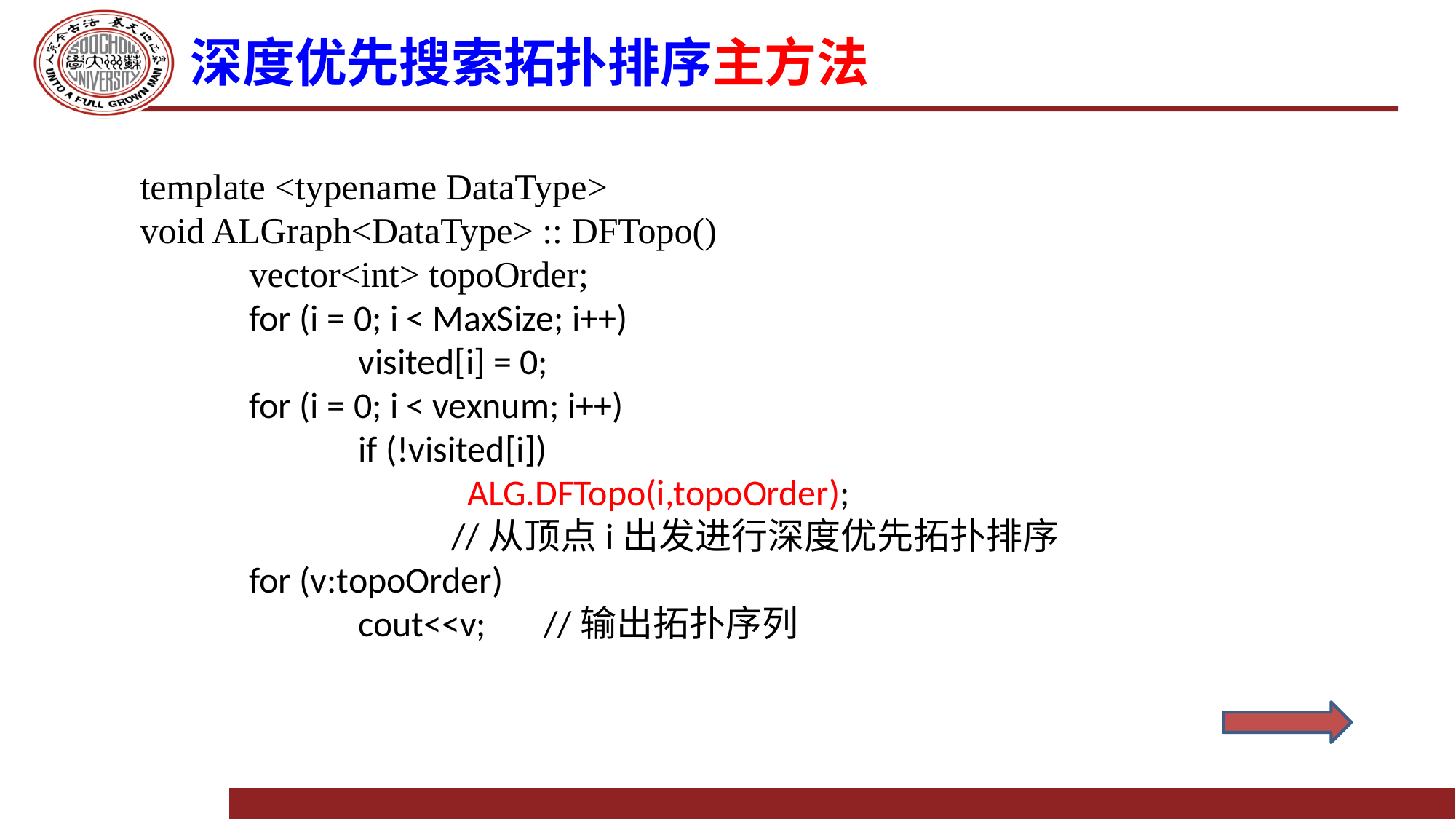

# 深度优先搜索拓扑排序主方法
template <typename DataType>
void ALGraph<DataType> :: DFTopo()
	vector<int> topoOrder;
	for (i = 0; i < MaxSize; i++)
		visited[i] = 0;
	for (i = 0; i < vexnum; i++)
		if (!visited[i])
			ALG.DFTopo(i,topoOrder);
                                      //从顶点i出发进行深度优先拓扑排序
	for (v:topoOrder)
		cout<<v;       //输出拓扑序列